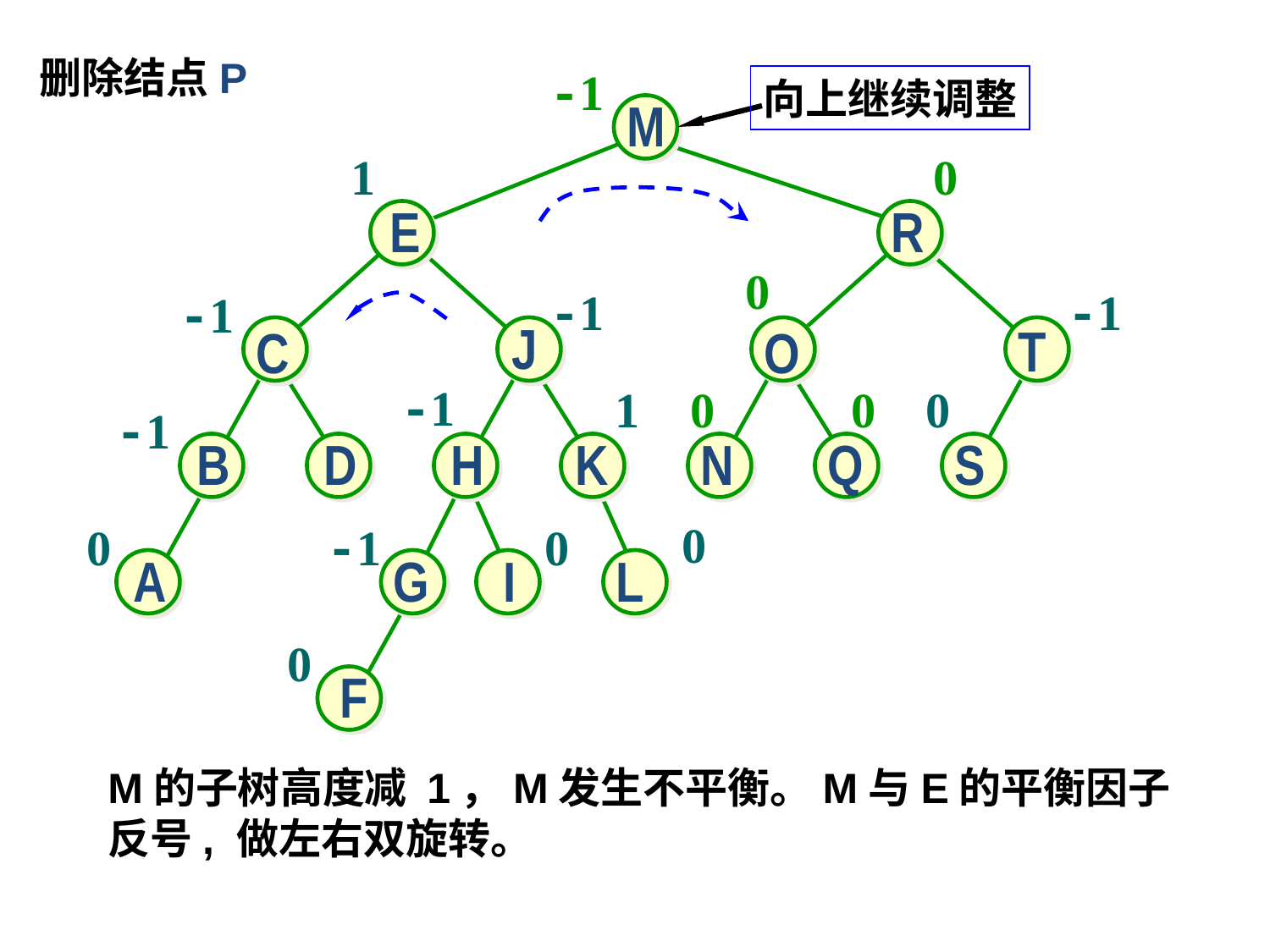

删除结点P
-1
M

1
0
E
R

0

-1
-1
-1
J
T
C
O

-1

1
0
0
0
-1
B
D
H
K
N
Q
S

0
0
-1
0
A
G
I
L

0
F

向上继续调整

M的子树高度减 1，M发生不平衡。M与E的平衡因子反号, 做左右双旋转。